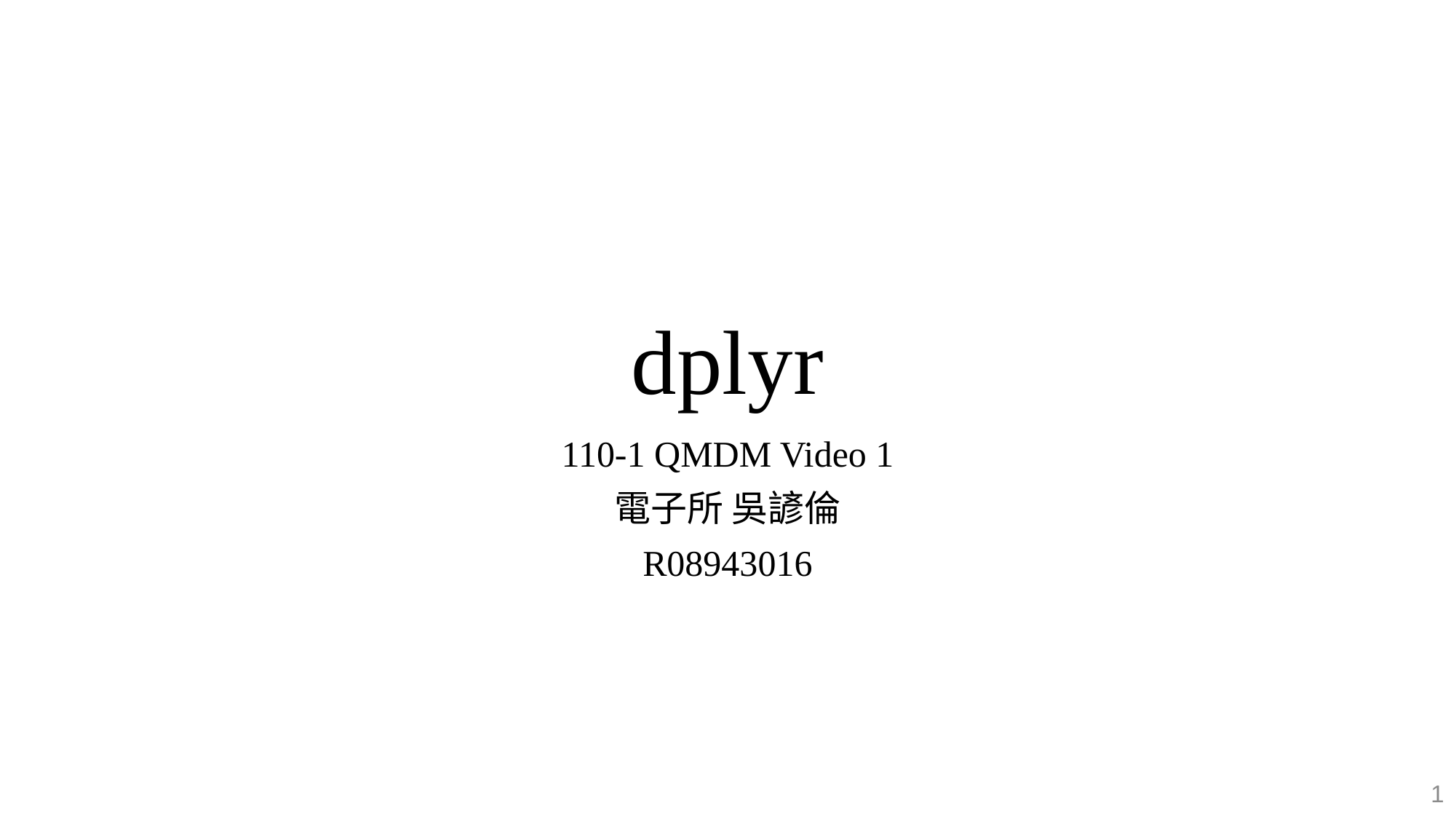

# dplyr
110-1 QMDM Video 1
電子所 吳諺倫
R08943016
1